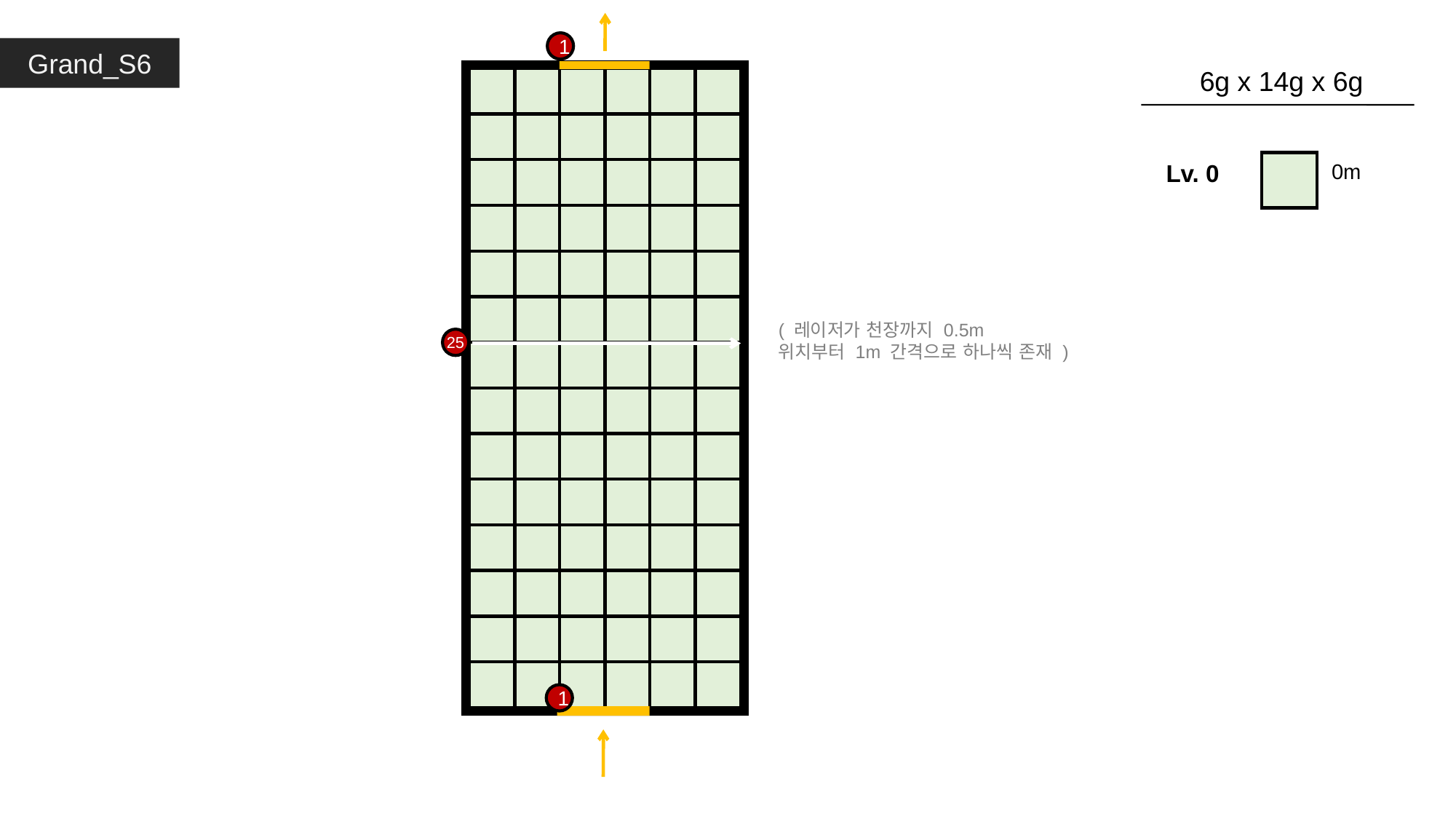

1
Grand_S6
6g x 14g x 6g

Lv. 0

0m

( 레이저가 천장까지 0.5m
위치부터 1m 간격으로 하나씩 존재 )
25

1